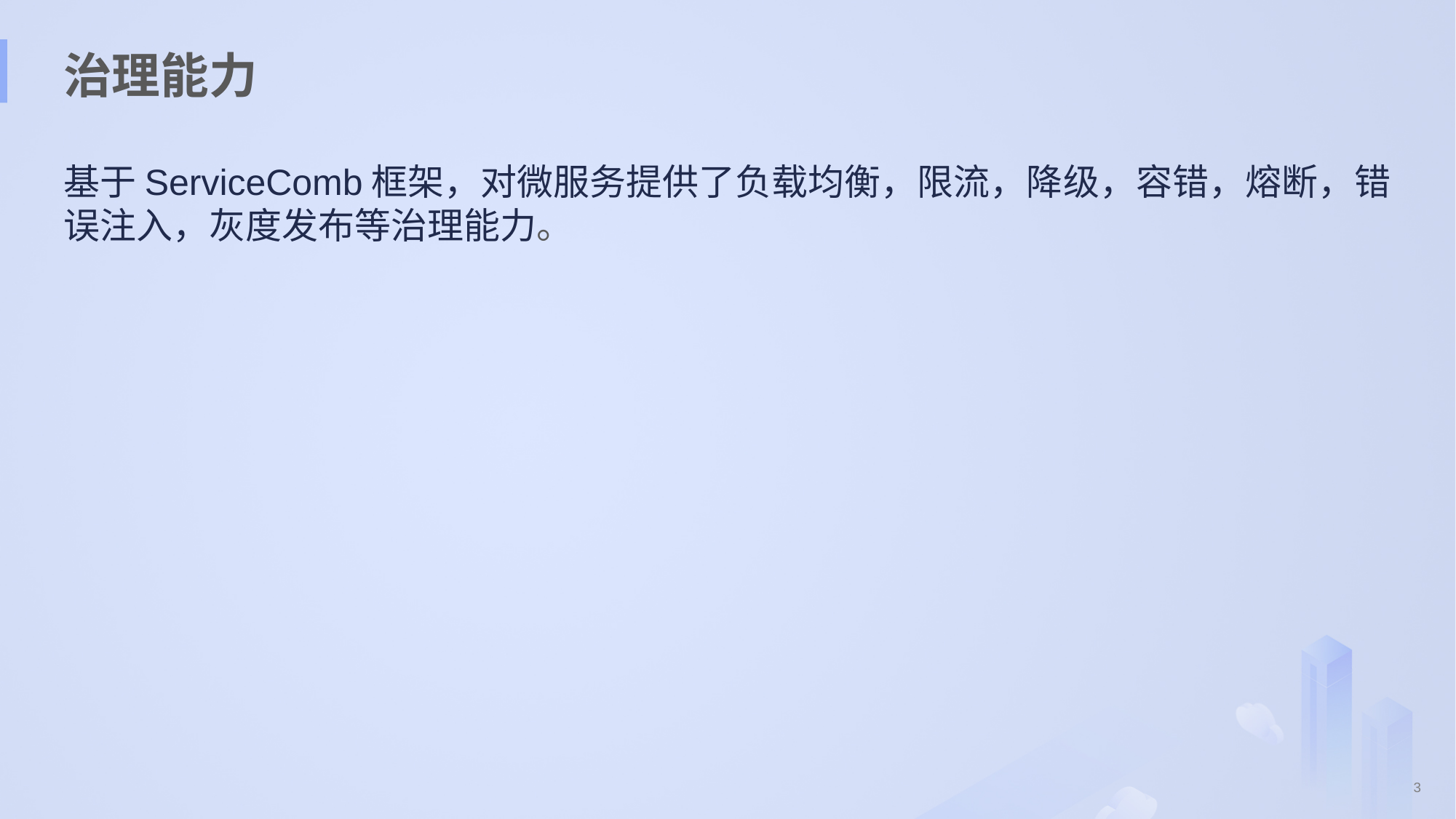

# 治理能力
基于ServiceComb框架，对微服务提供了负载均衡，限流，降级，容错，熔断，错误注入，灰度发布等治理能力。